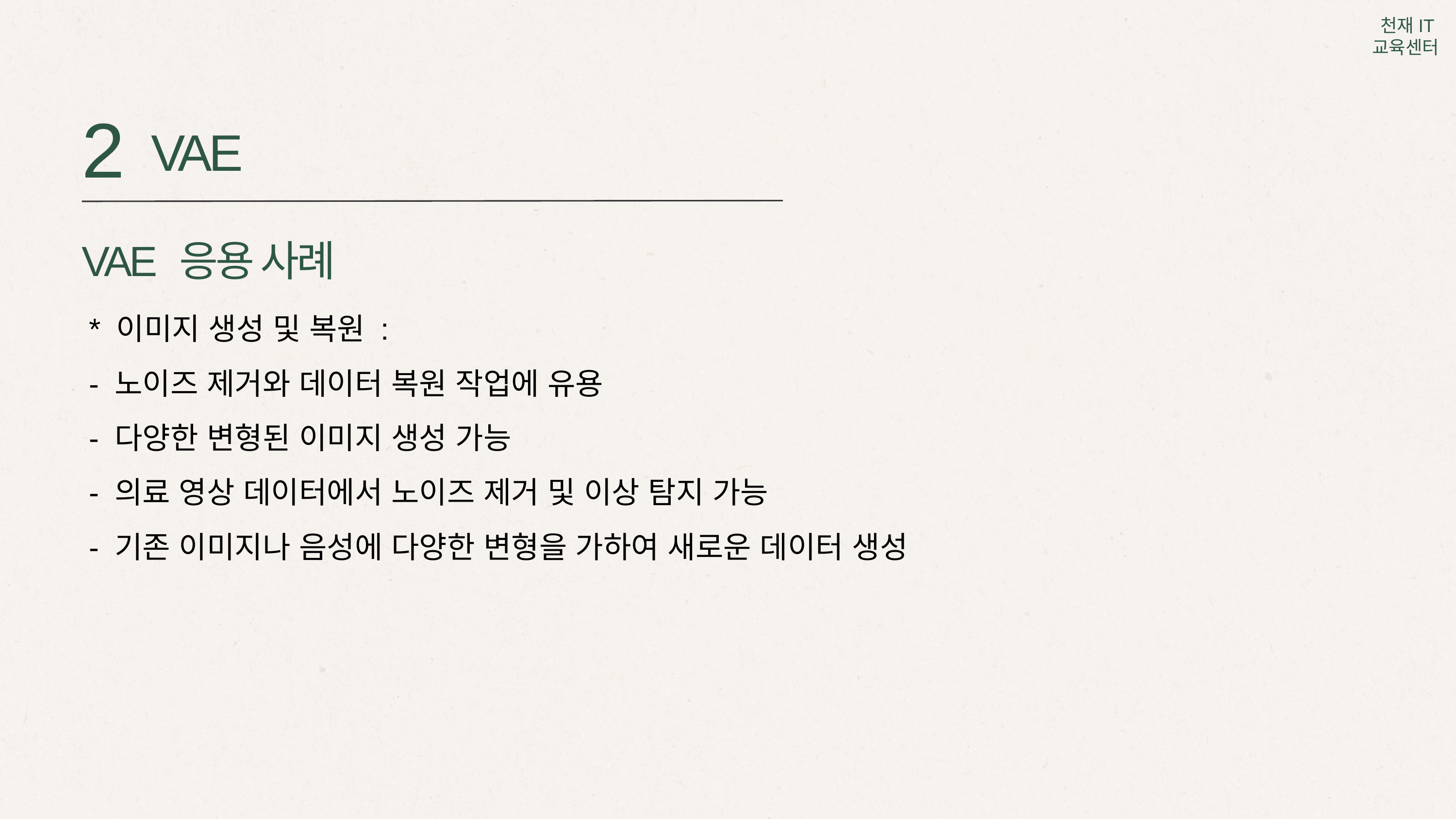

2
VAE

VAE 응용 사례
* 이미지 생성 및 복원 :
- 노이즈 제거와 데이터 복원 작업에 유용
- 다양한 변형된 이미지 생성 가능
- 의료 영상 데이터에서 노이즈 제거 및 이상 탐지 가능
- 기존 이미지나 음성에 다양한 변형을 가하여 새로운 데이터 생성